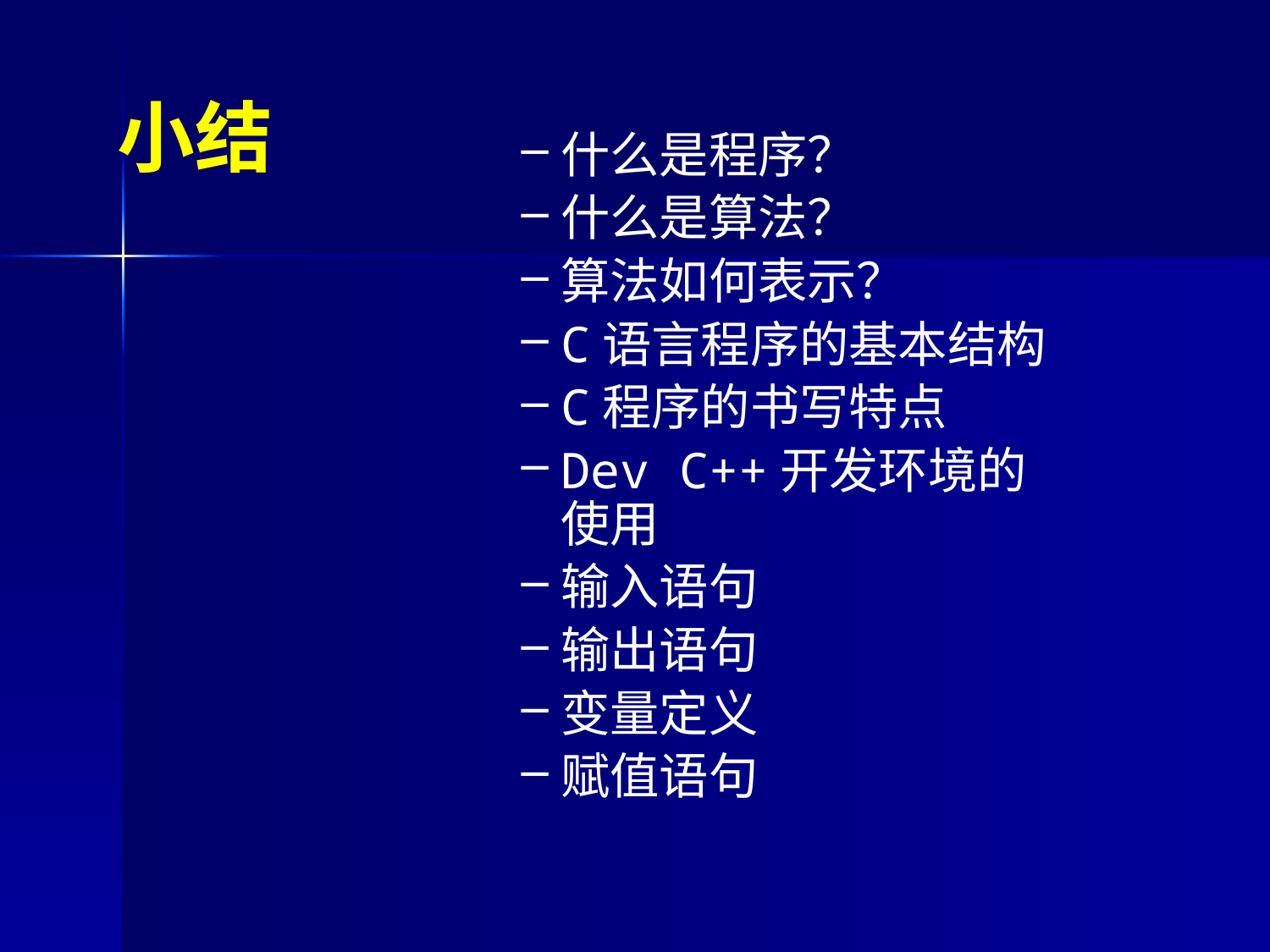

什么是程序？
什么是算法？
算法如何表示？
C语言程序的基本结构
C程序的书写特点
Dev C++开发环境的使用
输入语句
输出语句
变量定义
赋值语句

# 小结